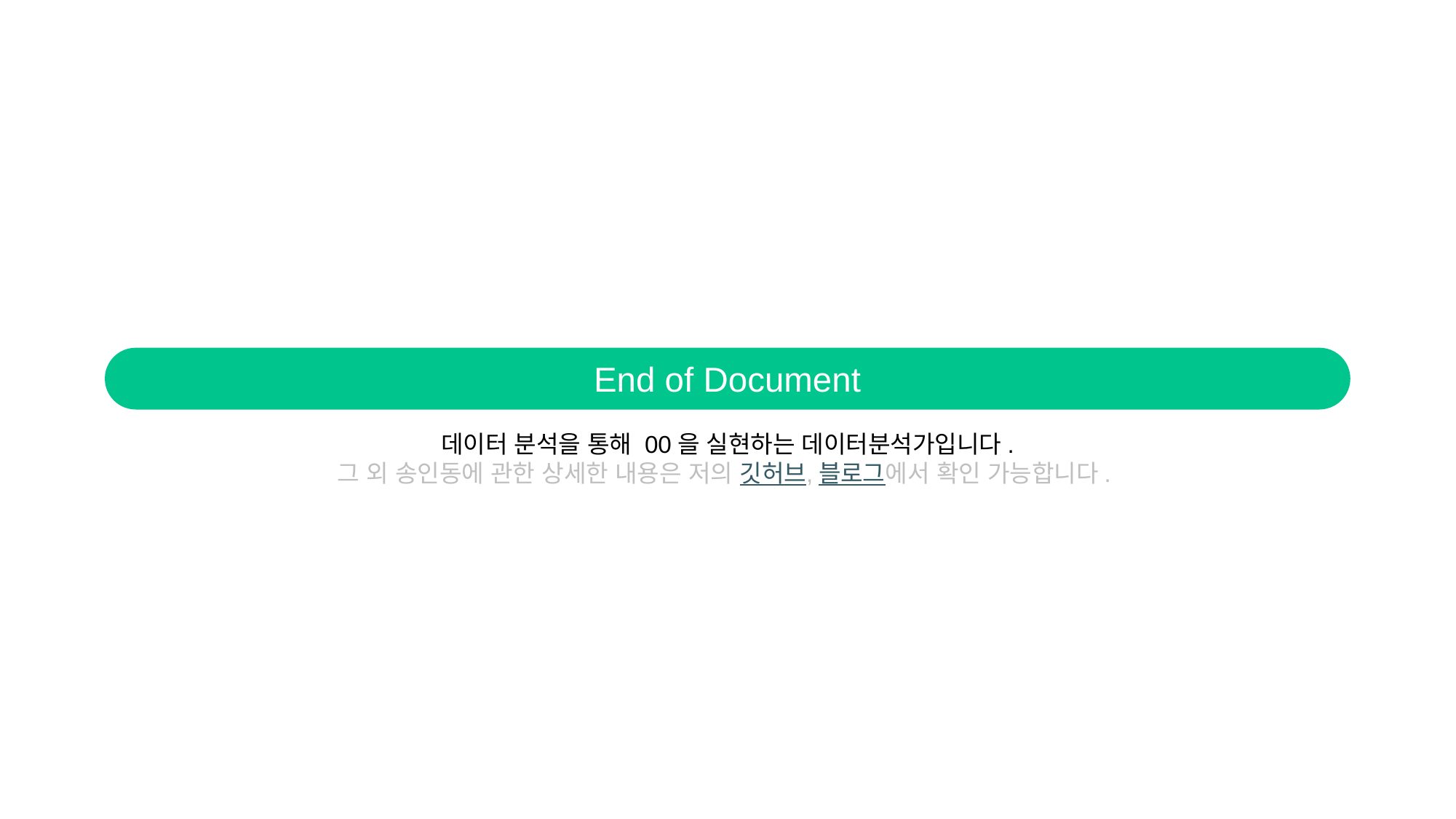

End of Document
데이터 분석을 통해 00을 실현하는 데이터분석가입니다.
그 외 송인동에 관한 상세한 내용은 저의 깃허브,블로그에서 확인 가능합니다.